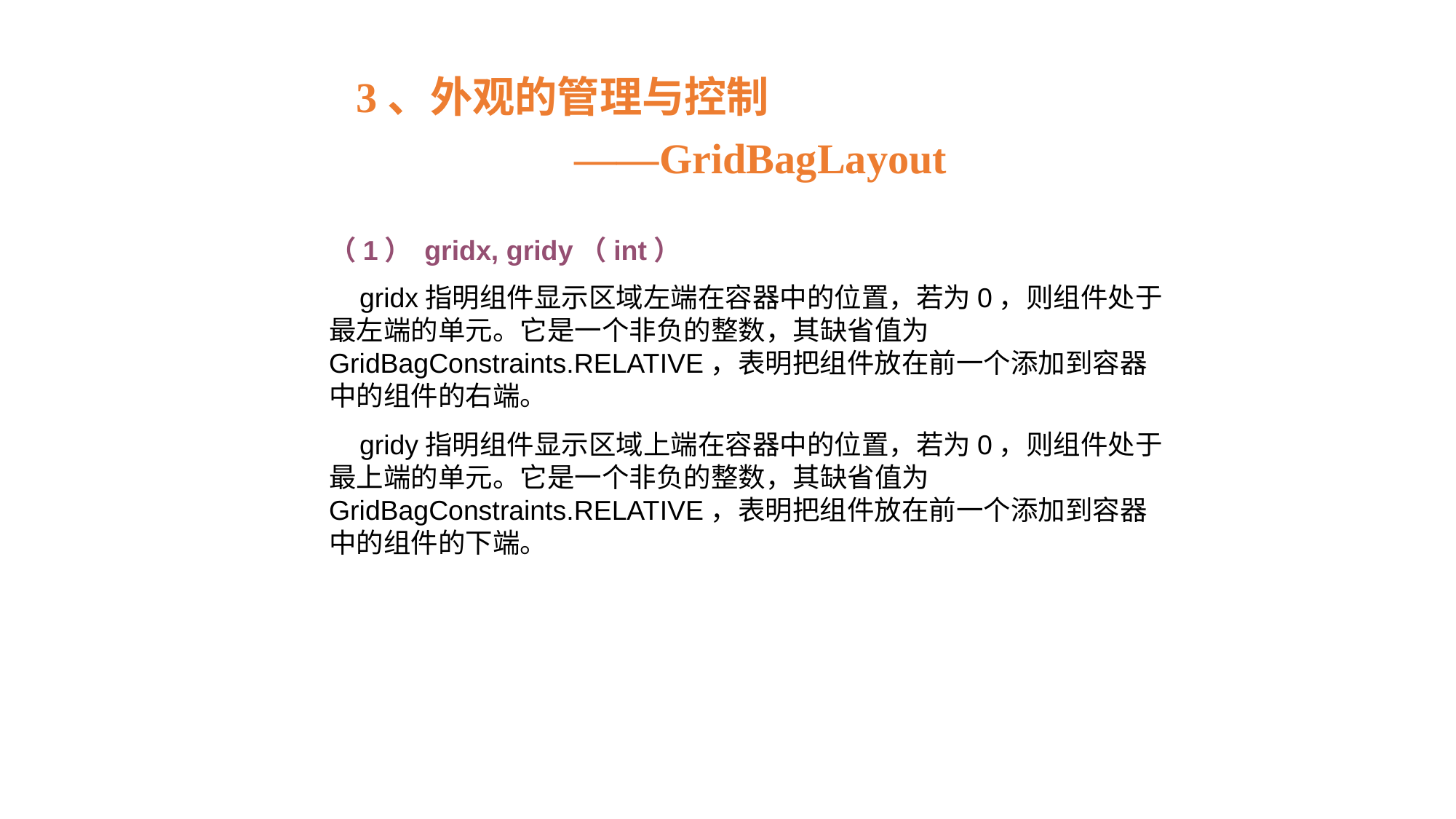

3、外观的管理与控制
		——GridBagLayout
（1） gridx, gridy（int）

    gridx指明组件显示区域左端在容器中的位置，若为0，则组件处于最左端的单元。它是一个非负的整数，其缺省值为 GridBagConstraints.RELATIVE，表明把组件放在前一个添加到容器中的组件的右端。

    gridy指明组件显示区域上端在容器中的位置，若为0，则组件处于最上端的单元。它是一个非负的整数，其缺省值为 GridBagConstraints.RELATIVE，表明把组件放在前一个添加到容器中的组件的下端。